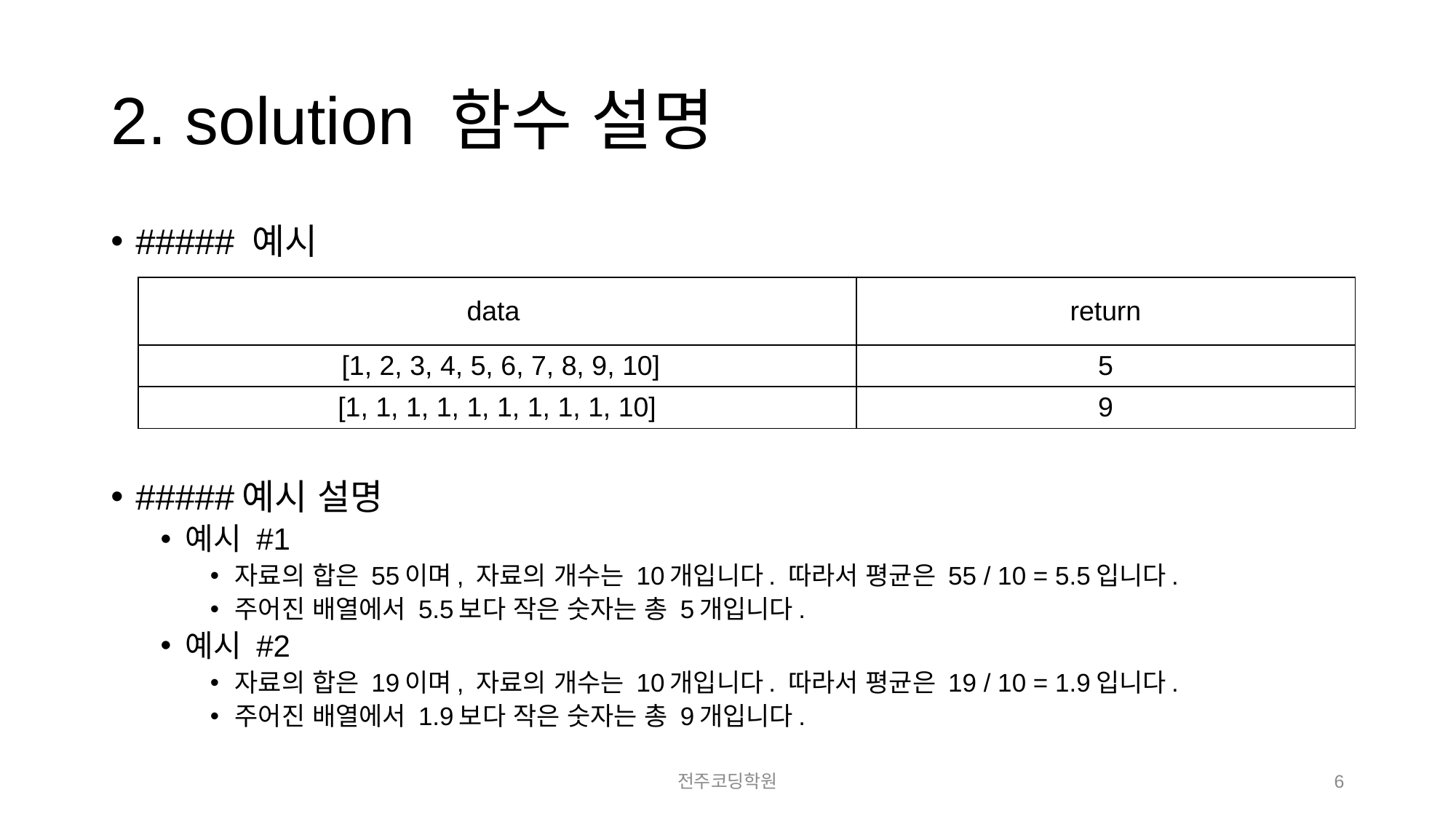

# 2. solution 함수 설명
##### 예시

#####예시 설명
예시 #1
자료의 합은 55이며, 자료의 개수는 10개입니다. 따라서 평균은 55 / 10 = 5.5입니다.
주어진 배열에서 5.5보다 작은 숫자는 총 5개입니다.
예시 #2
자료의 합은 19이며, 자료의 개수는 10개입니다. 따라서 평균은 19 / 10 = 1.9입니다.
주어진 배열에서 1.9보다 작은 숫자는 총 9개입니다.
| data | return |
| --- | --- |
| [1, 2, 3, 4, 5, 6, 7, 8, 9, 10] | 5 |
| [1, 1, 1, 1, 1, 1, 1, 1, 1, 10] | 9 |
전주코딩학원
6